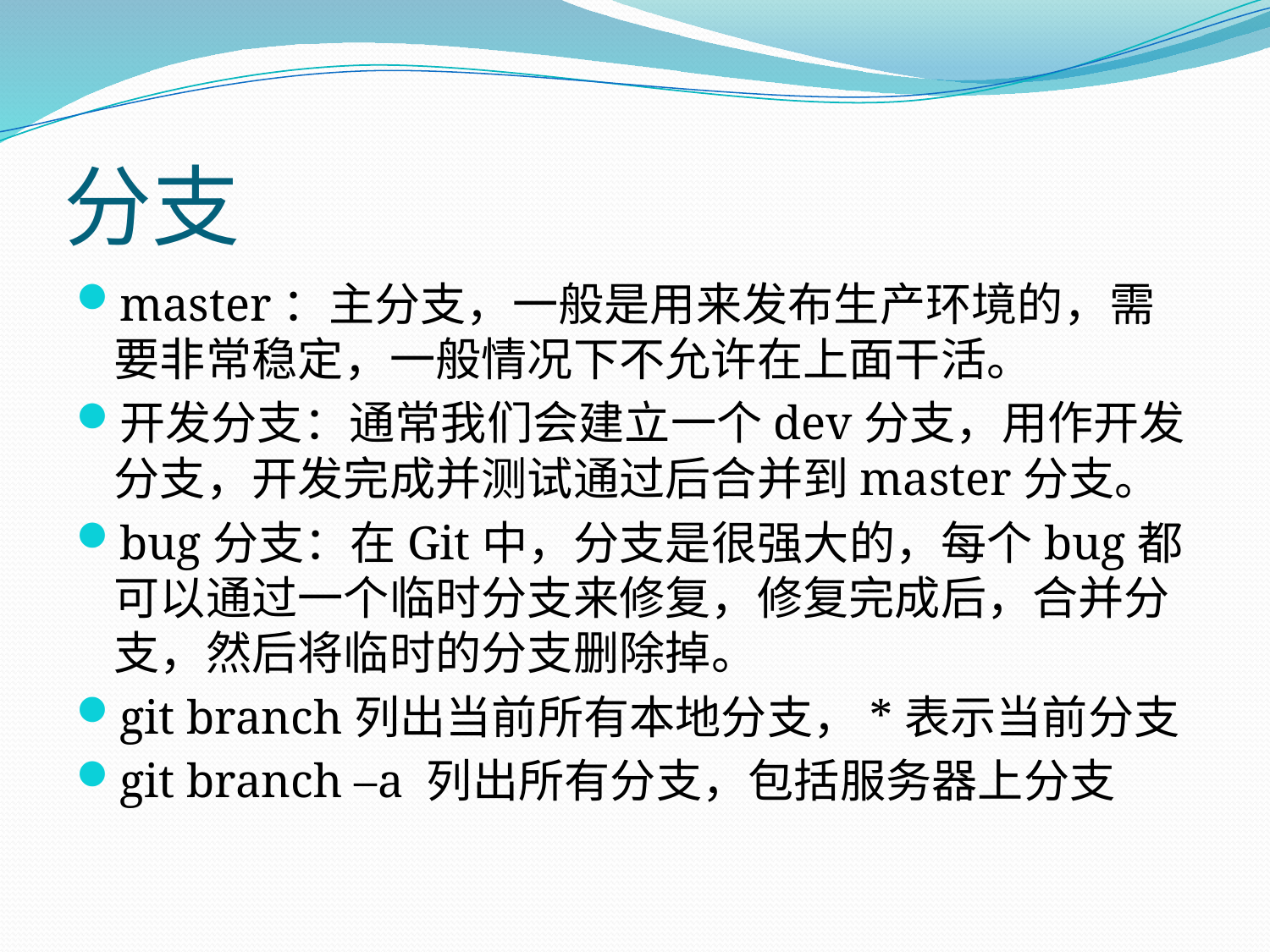

# 分支
master：主分支，一般是用来发布生产环境的，需要非常稳定，一般情况下不允许在上面干活。
开发分支：通常我们会建立一个dev分支，用作开发分支，开发完成并测试通过后合并到master分支。
bug分支：在Git中，分支是很强大的，每个bug都可以通过一个临时分支来修复，修复完成后，合并分支，然后将临时的分支删除掉。
git branch列出当前所有本地分支，*表示当前分支
git branch –a 列出所有分支，包括服务器上分支